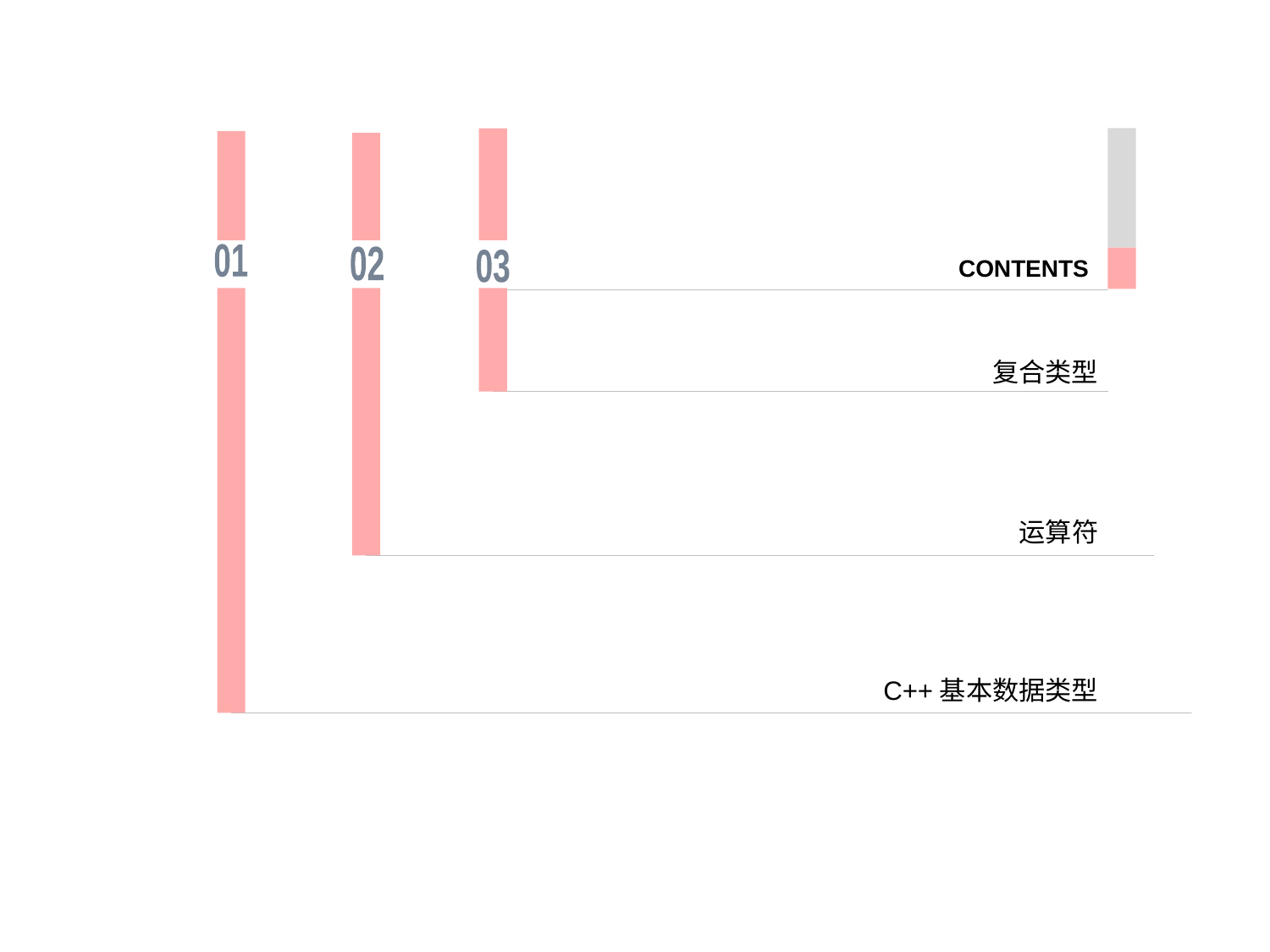

CONTENTS
01
02
03
复合类型
运算符
C++基本数据类型